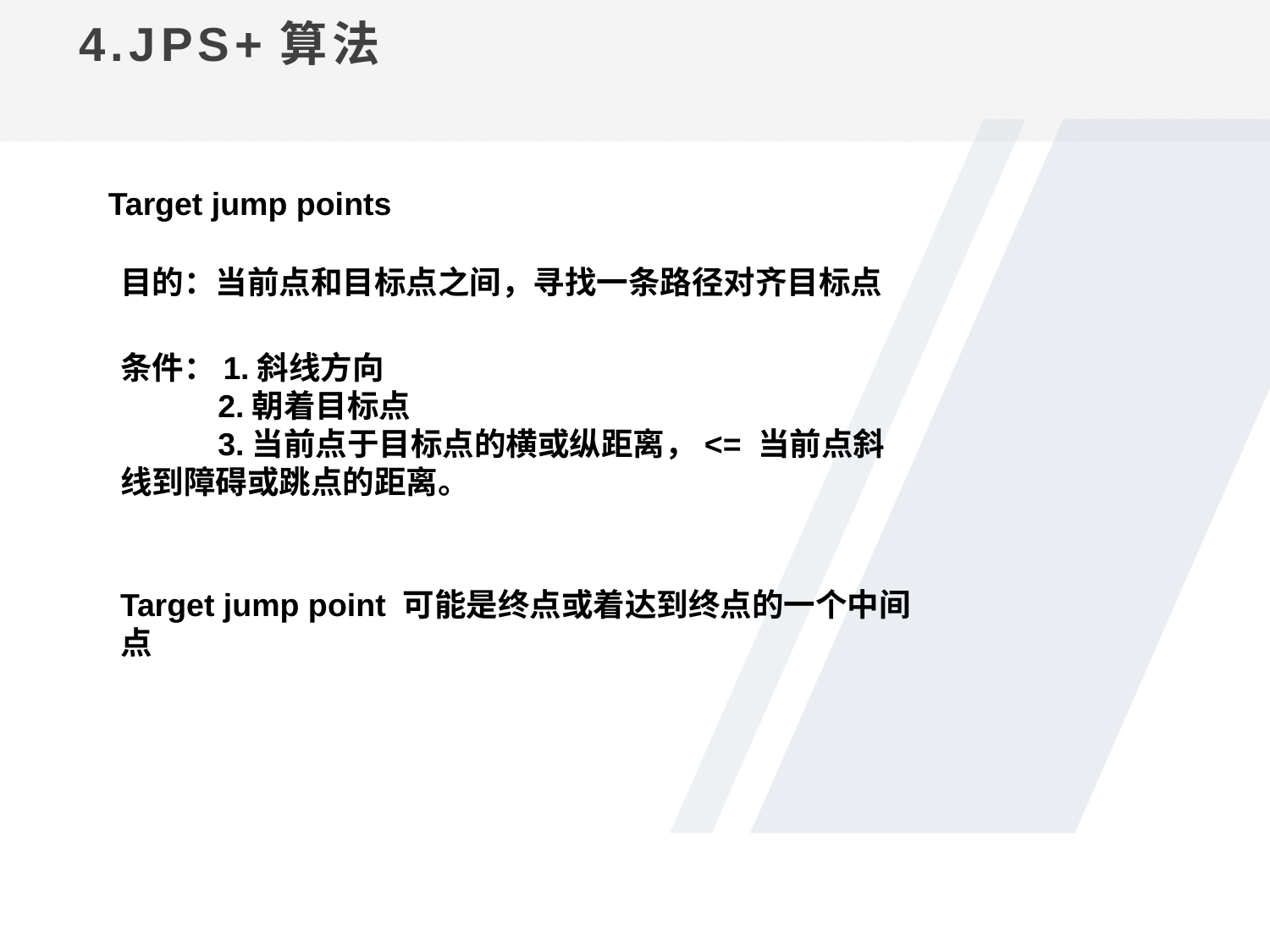

4.JPS+算法

Target jump points
目的：当前点和目标点之间，寻找一条路径对齐目标点
条件：1.斜线方向
           2.朝着目标点
           3.当前点于目标点的横或纵距离，<= 当前点斜线到障碍或跳点的距离。
Target jump point 可能是终点或着达到终点的一个中间点